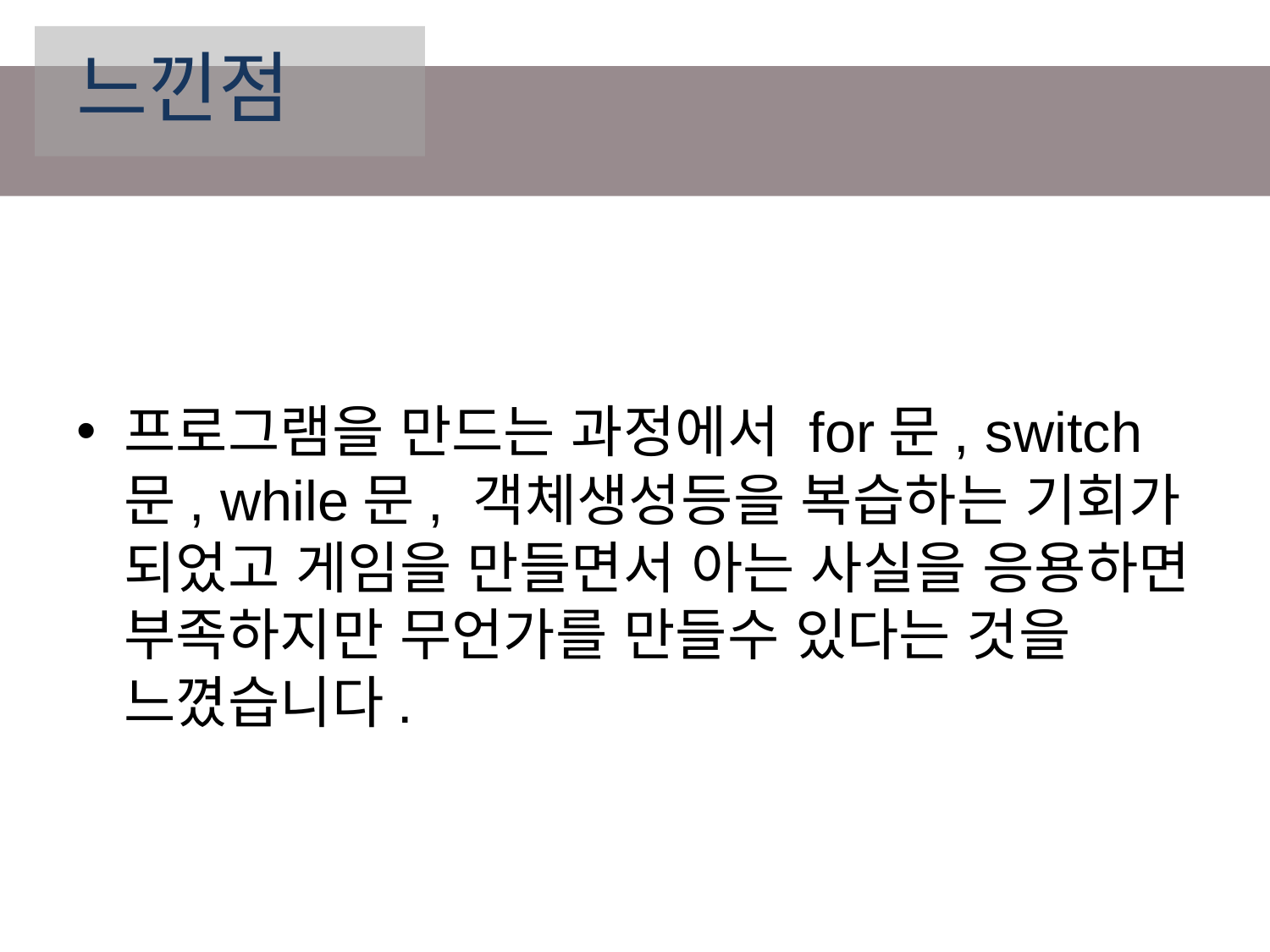

# 느낀점

프로그램을 만드는 과정에서 for문, switch문, while문, 객체생성등을 복습하는 기회가 되었고 게임을 만들면서 아는 사실을 응용하면 부족하지만 무언가를 만들수 있다는 것을 느꼈습니다.